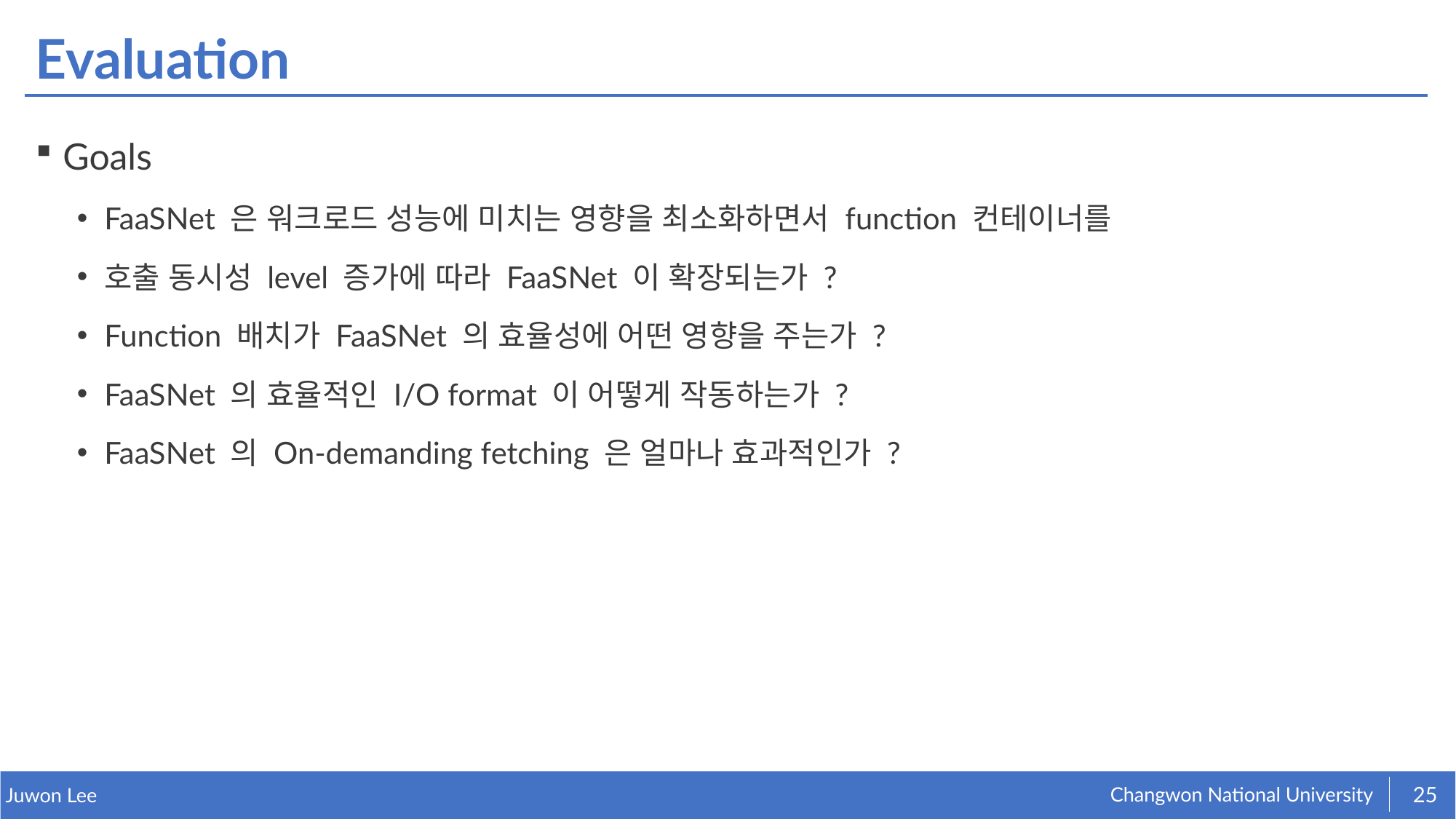

# Evaluation
Goals
FaaSNet 은 워크로드 성능에 미치는 영향을 최소화하면서 function 컨테이너를
호출 동시성 level 증가에 따라 FaaSNet 이 확장되는가 ?
Function 배치가 FaaSNet 의 효율성에 어떤 영향을 주는가 ?
FaaSNet 의 효율적인 I/O format 이 어떻게 작동하는가 ?
FaaSNet 의 On-demanding fetching 은 얼마나 효과적인가 ?
25